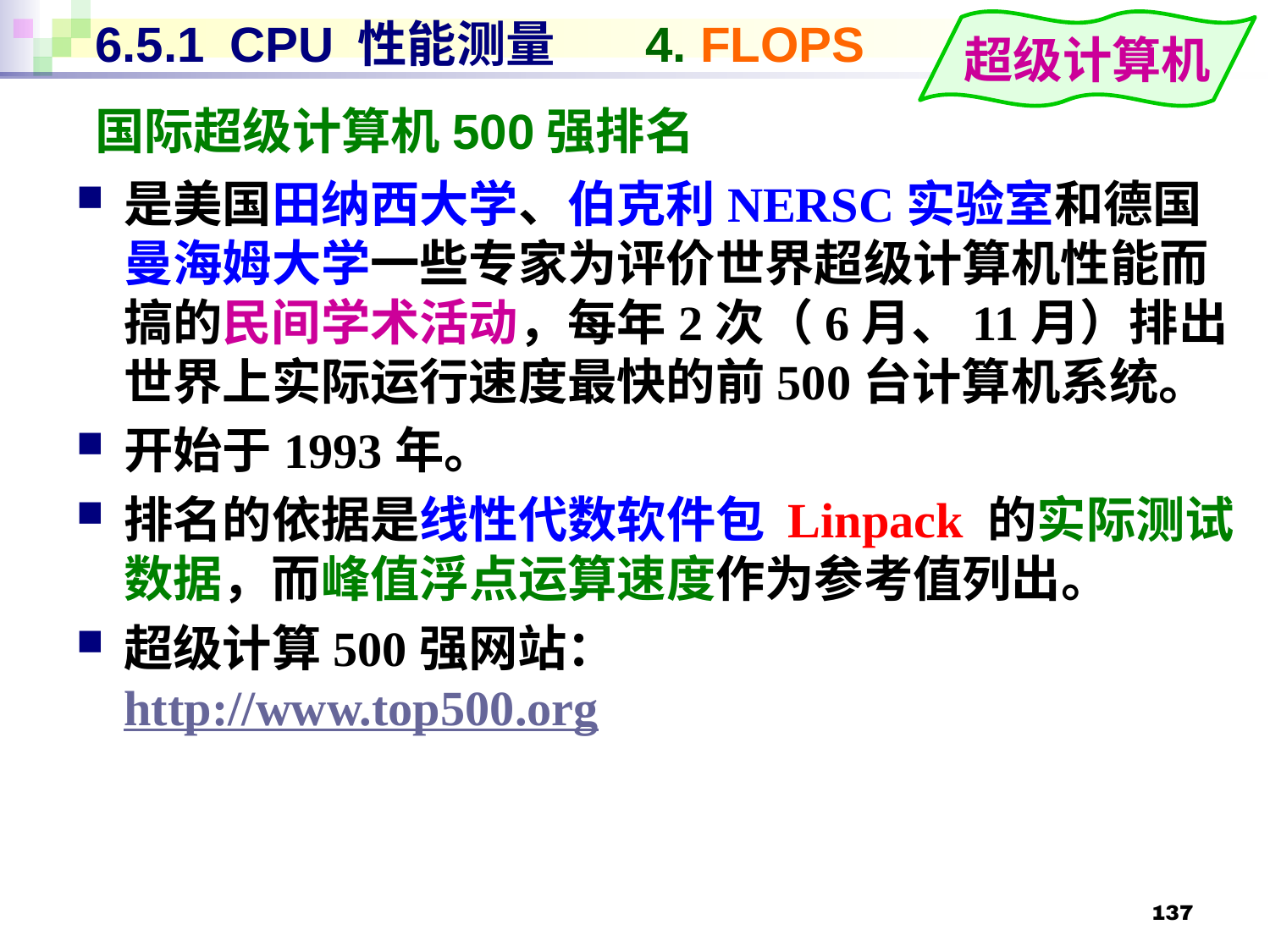

# 6.5.1  CPU 性能测量       4. FLOPS
超级计算机
国际超级计算机500强排名
是美国田纳西大学、伯克利NERSC实验室和德国曼海姆大学一些专家为评价世界超级计算机性能而搞的民间学术活动，每年2次（6月、11月）排出世界上实际运行速度最快的前500台计算机系统。
开始于1993年。
排名的依据是线性代数软件包 Linpack 的实际测试数据，而峰值浮点运算速度作为参考值列出。
超级计算500强网站：
http://www.top500.org
137